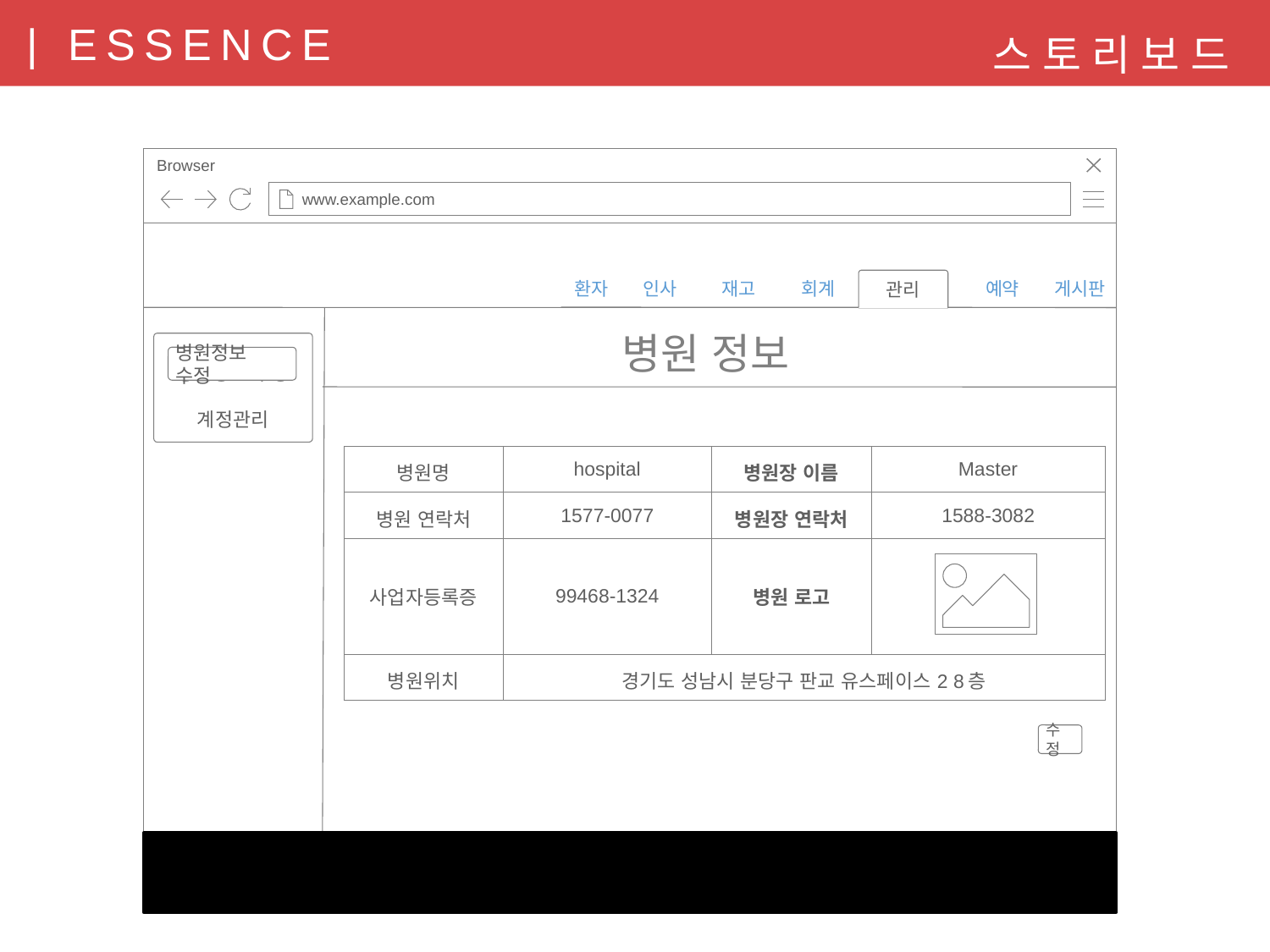

스토리보드
Browser

www.example.com

관리
환자
인사
재고
                               관리       예약       게시판

회계

병원 정보
병원정보 수정
계정관리
병원정보 수정

수정

| 병원명 | hospital | 병원장 이름 | Master |
| --- | --- | --- | --- |
| 병원 연락처 | 1577-0077 | 병원장 연락처 | 1588-3082 |
| 사업자등록증 | 99468-1324 | 병원 로고 |  |
| 병원위치 | 경기도 성남시 분당구 판교 유스페이스2 8층 |  |  |